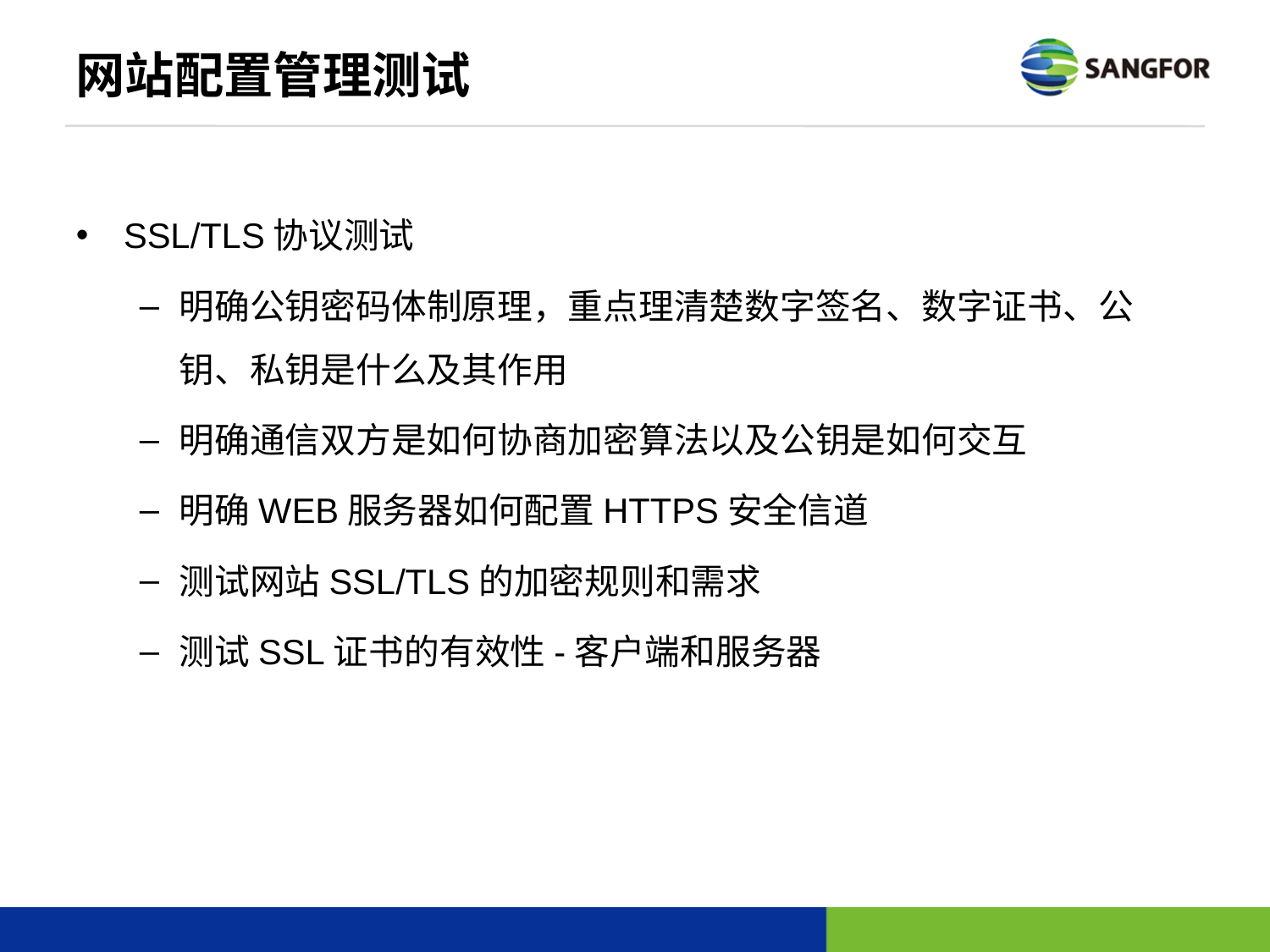

# 网站配置管理测试
SSL/TLS协议测试
明确公钥密码体制原理，重点理清楚数字签名、数字证书、公钥、私钥是什么及其作用
明确通信双方是如何协商加密算法以及公钥是如何交互
明确WEB服务器如何配置HTTPS安全信道
测试网站SSL/TLS的加密规则和需求
测试SSL证书的有效性-客户端和服务器